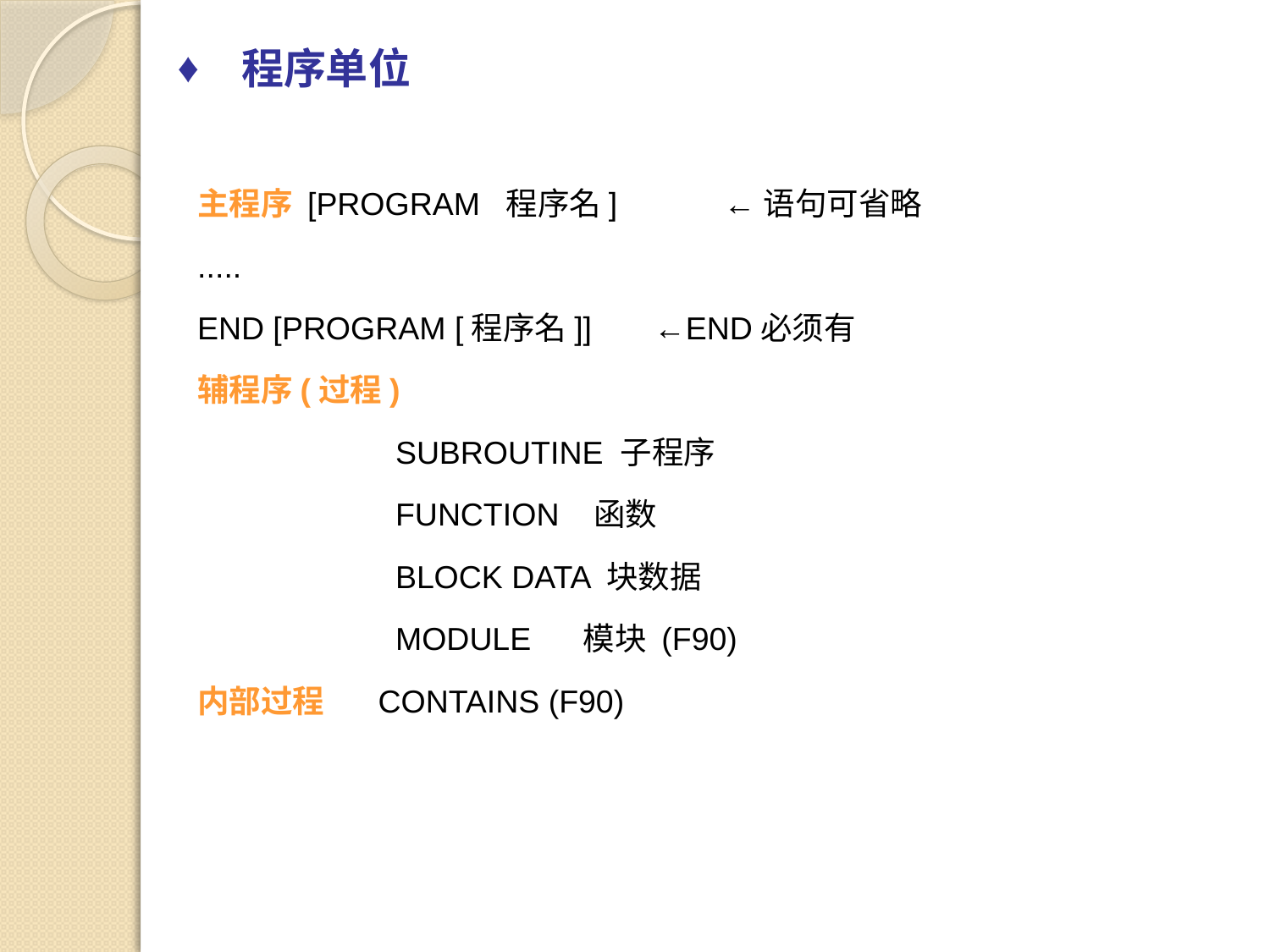

程序单位
主程序 [PROGRAM  程序名]            ←语句可省略
.....
END [PROGRAM [程序名]]       ←END必须有
辅程序(过程)
　　　　　　SUBROUTINE 子程序
　　　　　　FUNCTION   函数
　　　　　　BLOCK DATA 块数据
　　　　　　MODULE     模块 (F90)
内部过程　  CONTAINS (F90)